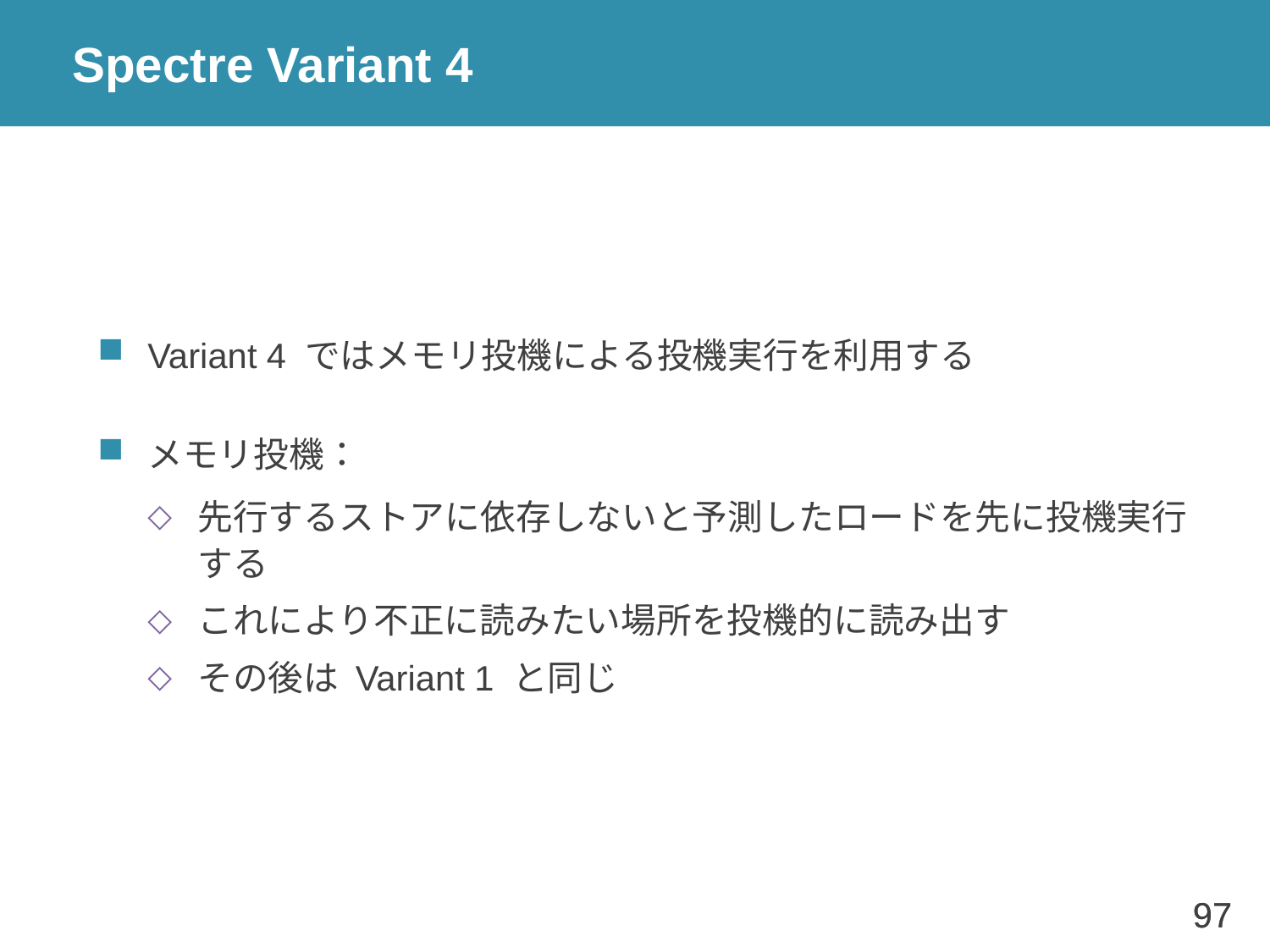

# Spectre Variant 4
Variant 4 ではメモリ投機による投機実行を利用する
メモリ投機：
先行するストアに依存しないと予測したロードを先に投機実行する
これにより不正に読みたい場所を投機的に読み出す
その後は Variant 1 と同じ